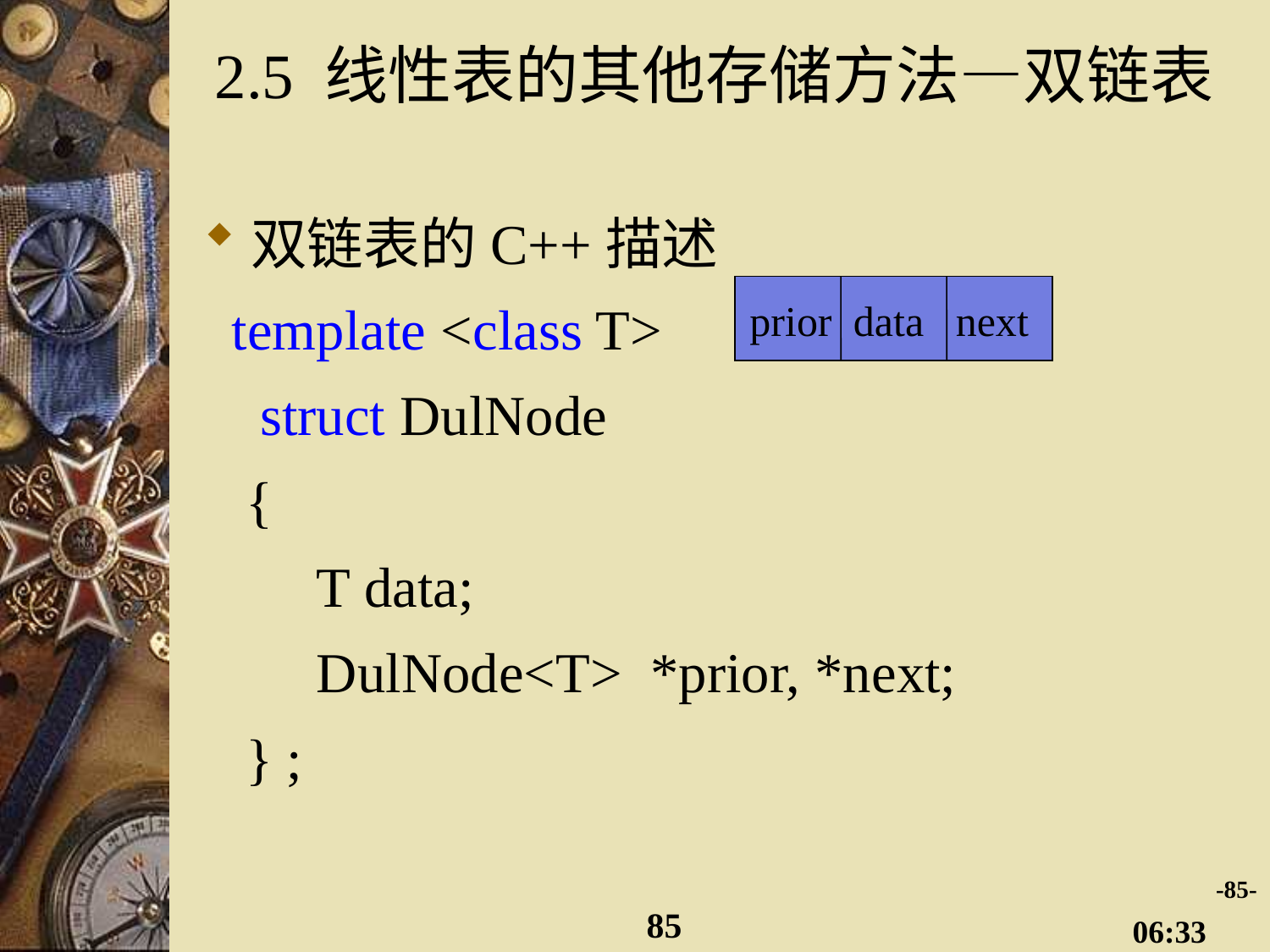

# 2.5 线性表的其他存储方法—双链表
双链表的C++描述
  template <class T>
    struct DulNode
   {
        T data;
        DulNode<T>  *prior, *next;
   } ;

prior  data   next
-85-